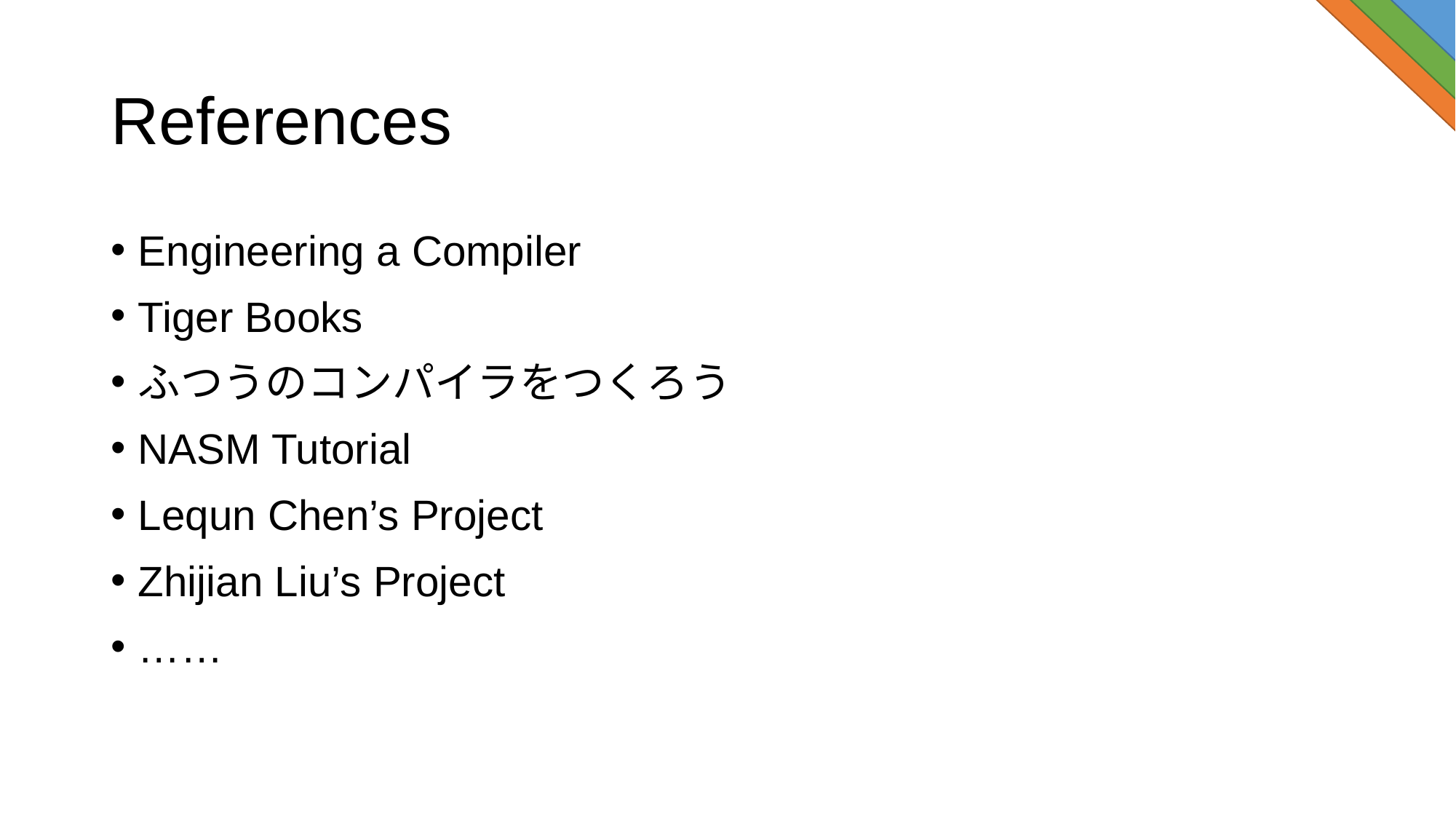

# References
Engineering a Compiler
Tiger Books
ふつうのコンパイラをつくろう
NASM Tutorial
Lequn Chen’s Project
Zhijian Liu’s Project
……